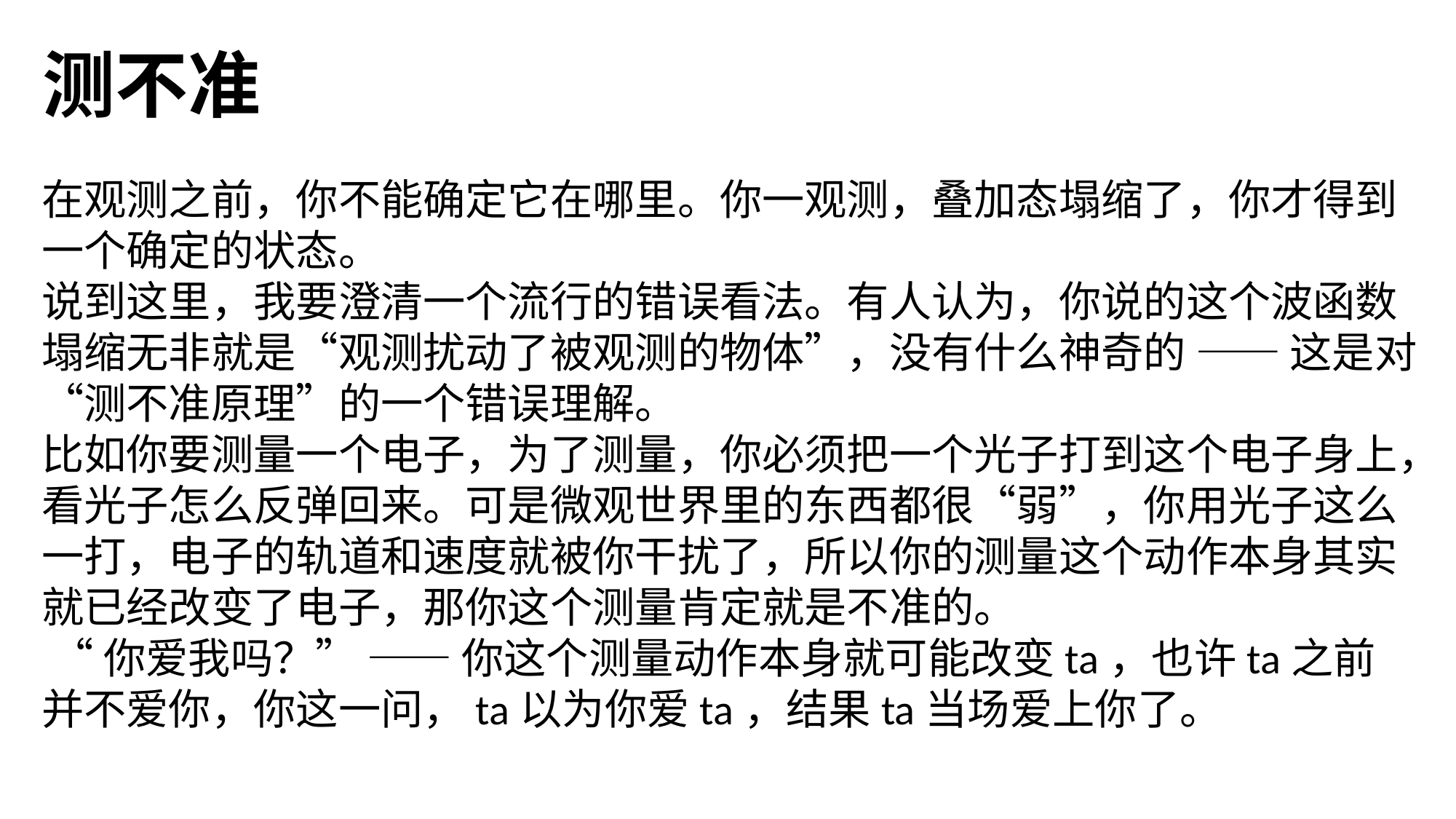

测不准
在观测之前，你不能确定它在哪里。你一观测，叠加态塌缩了，你才得到一个确定的状态。
说到这里，我要澄清一个流行的错误看法。有人认为，你说的这个波函数塌缩无非就是“观测扰动了被观测的物体”，没有什么神奇的 —— 这是对“测不准原理”的一个错误理解。
比如你要测量一个电子，为了测量，你必须把一个光子打到这个电子身上，看光子怎么反弹回来。可是微观世界里的东西都很“弱”，你用光子这么一打，电子的轨道和速度就被你干扰了，所以你的测量这个动作本身其实就已经改变了电子，那你这个测量肯定就是不准的。
 “你爱我吗？” —— 你这个测量动作本身就可能改变ta，也许ta之前并不爱你，你这一问，ta以为你爱ta，结果ta当场爱上你了。